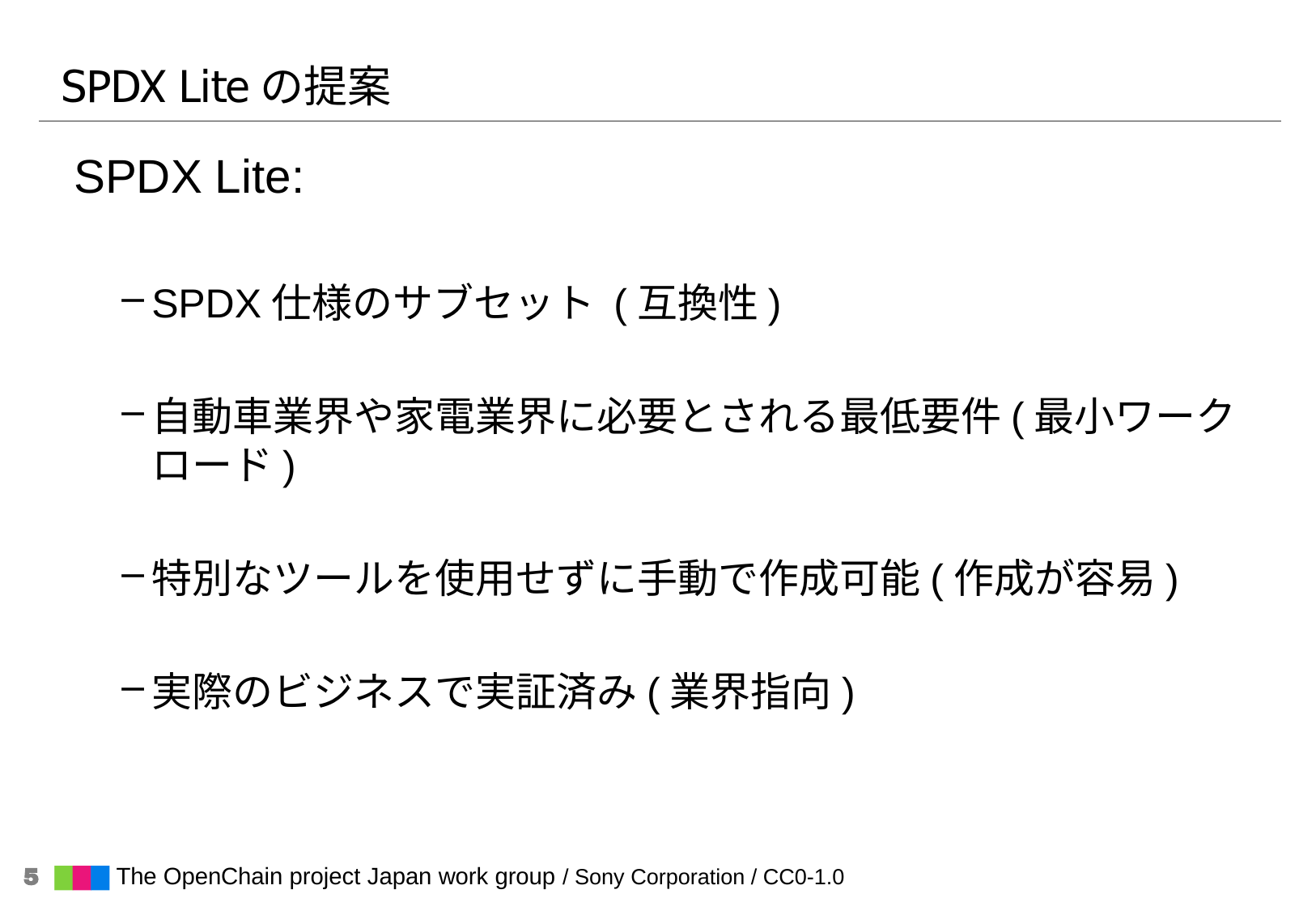

# SPDX Liteの提案
SPDX Lite:

SPDX仕様のサブセット (互換性)

自動車業界や家電業界に必要とされる最低要件(最小ワークロード)

特別なツールを使用せずに手動で作成可能(作成が容易)

実際のビジネスで実証済み(業界指向)